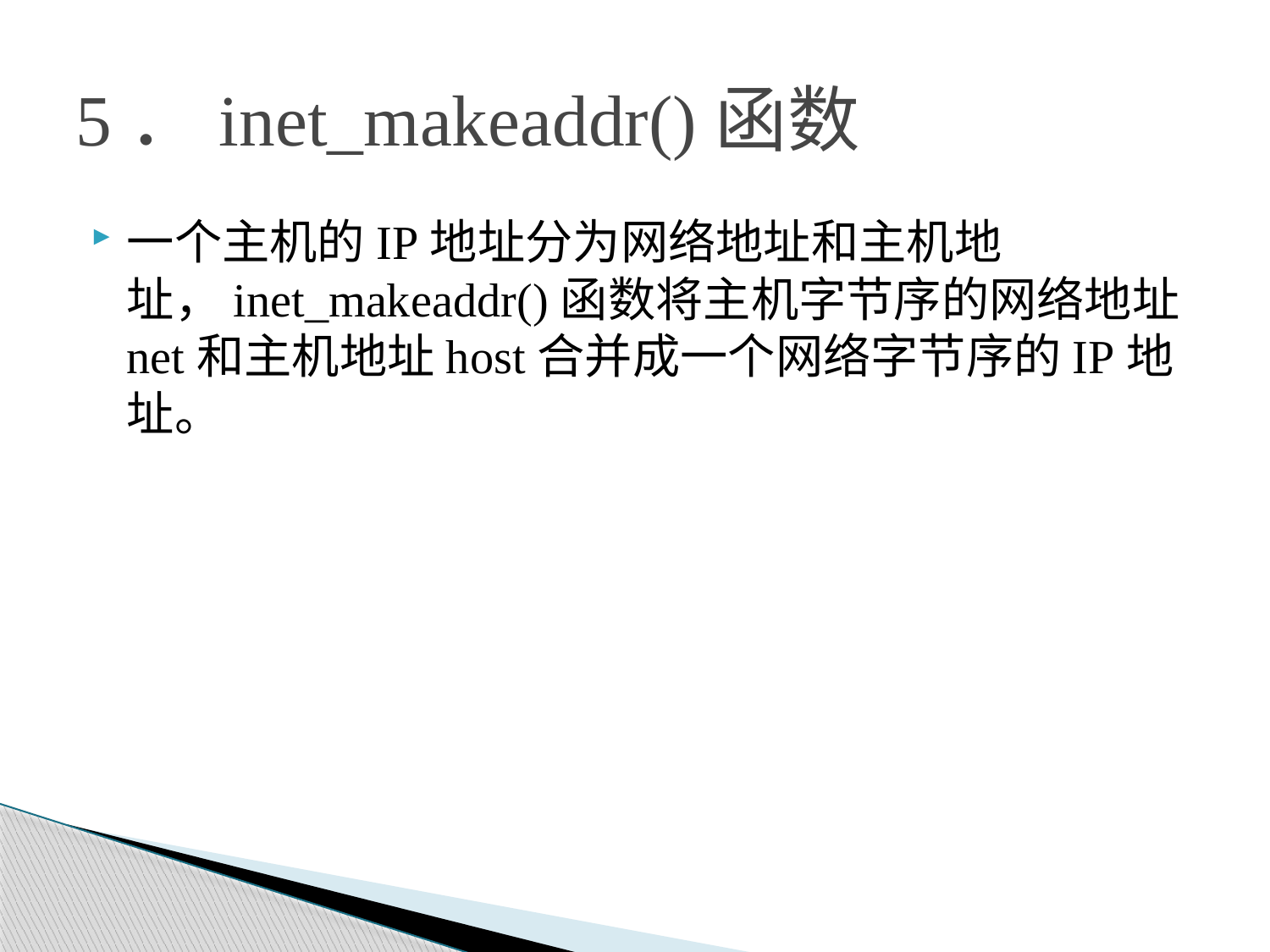

# 5．inet_makeaddr()函数
一个主机的IP地址分为网络地址和主机地址，inet_makeaddr()函数将主机字节序的网络地址net和主机地址host合并成一个网络字节序的IP地址。